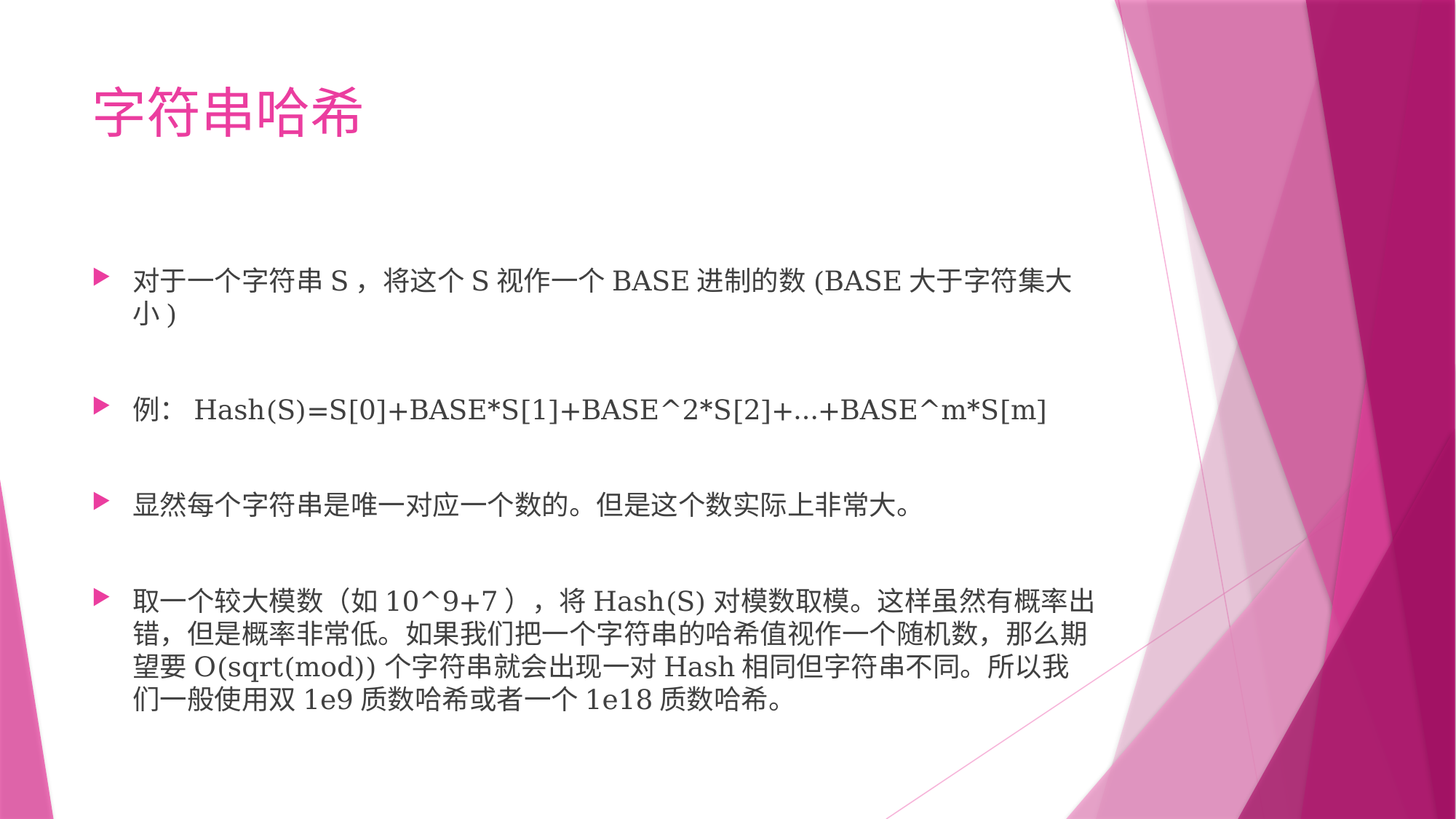

# 字符串哈希
对于一个字符串S，将这个S视作一个BASE进制的数(BASE大于字符集大小)

例：Hash(S)=S[0]+BASE*S[1]+BASE^2*S[2]+…+BASE^m*S[m]

显然每个字符串是唯一对应一个数的。但是这个数实际上非常大。

取一个较大模数（如10^9+7），将Hash(S)对模数取模。这样虽然有概率出错，但是概率非常低。如果我们把一个字符串的哈希值视作一个随机数，那么期望要O(sqrt(mod))个字符串就会出现一对Hash相同但字符串不同。所以我们一般使用双1e9质数哈希或者一个1e18质数哈希。